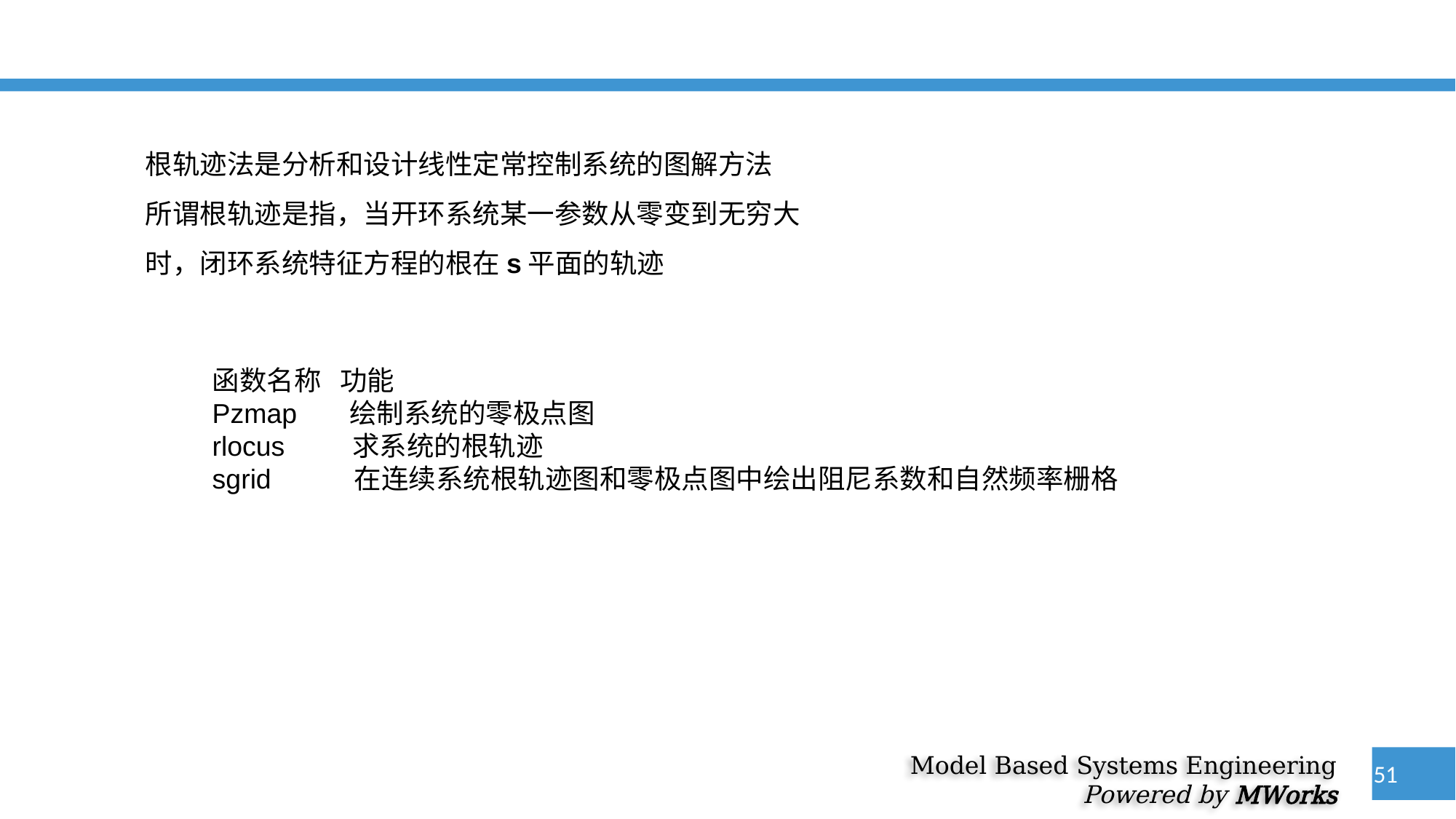

根轨迹法是分析和设计线性定常控制系统的图解方法
所谓根轨迹是指，当开环系统某一参数从零变到无穷大时，闭环系统特征方程的根在s平面的轨迹
函数名称   功能
Pzmap      绘制系统的零极点图
rlocus        求系统的根轨迹
sgrid          在连续系统根轨迹图和零极点图中绘出阻尼系数和自然频率栅格